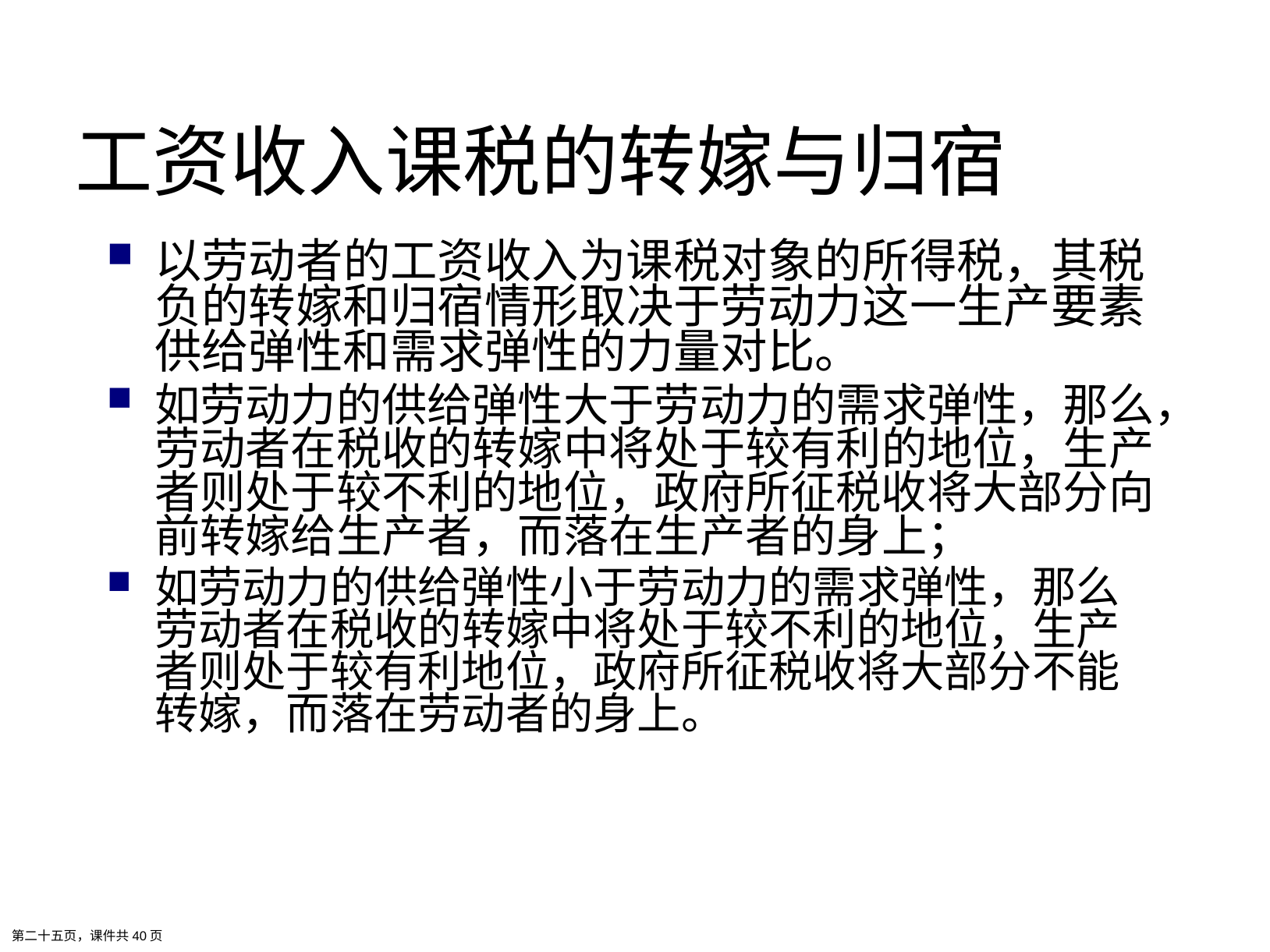

工资收入课税的转嫁与归宿
以劳动者的工资收入为课税对象的所得税，其税负的转嫁和归宿情形取决于劳动力这一生产要素供给弹性和需求弹性的力量对比。
如劳动力的供给弹性大于劳动力的需求弹性，那么，劳动者在税收的转嫁中将处于较有利的地位，生产者则处于较不利的地位，政府所征税收将大部分向前转嫁给生产者，而落在生产者的身上；
如劳动力的供给弹性小于劳动力的需求弹性，那么劳动者在税收的转嫁中将处于较不利的地位，生产者则处于较有利地位，政府所征税收将大部分不能转嫁，而落在劳动者的身上。
第二十五页，课件共40页